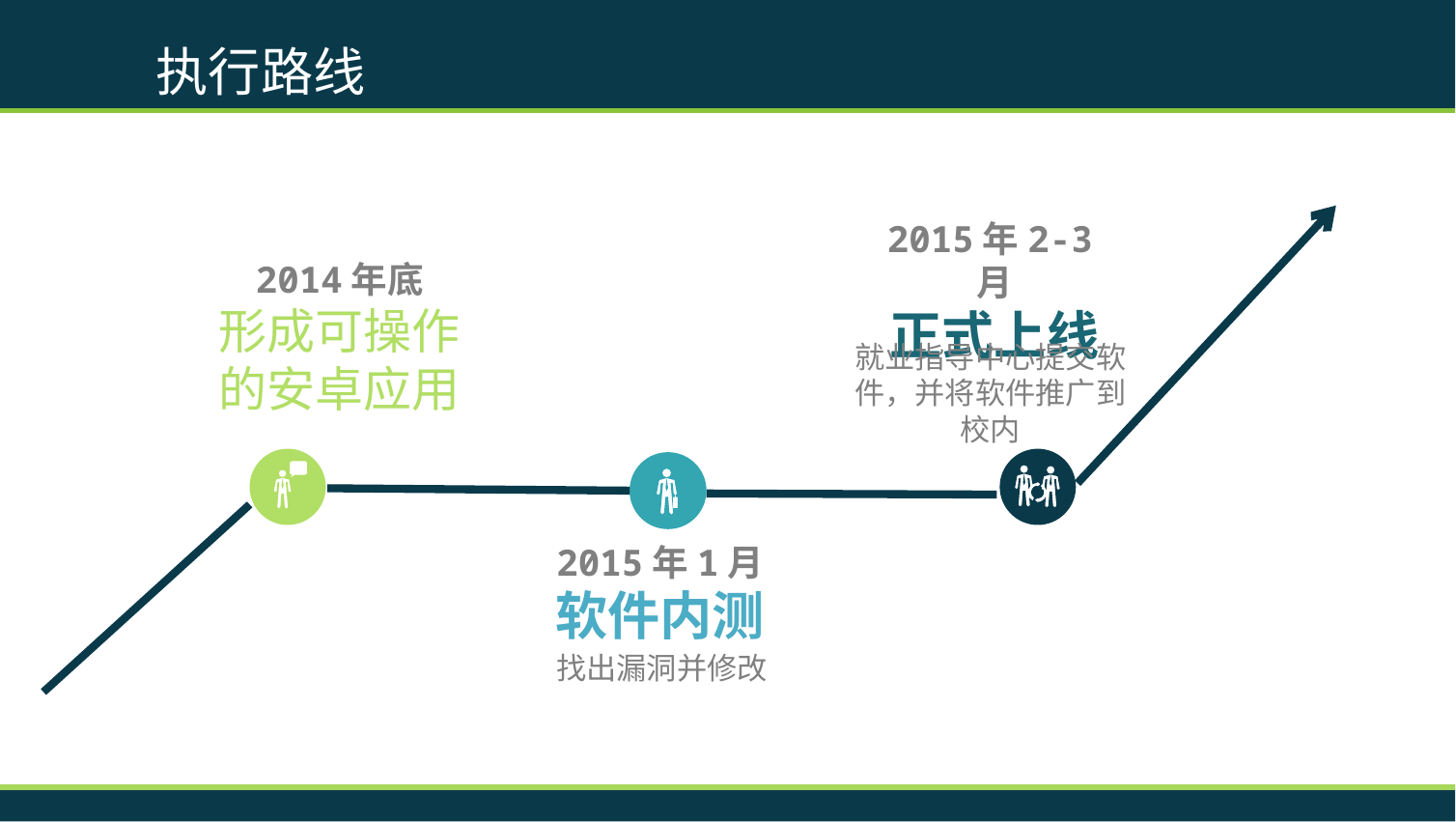

执行路线

技术路线
2015年2-3月
正式上线
就业指导中心提交软件，并将软件推广到校内

2014年底
形成可操作的安卓应用

2015年1月
软件内测
找出漏洞并修改